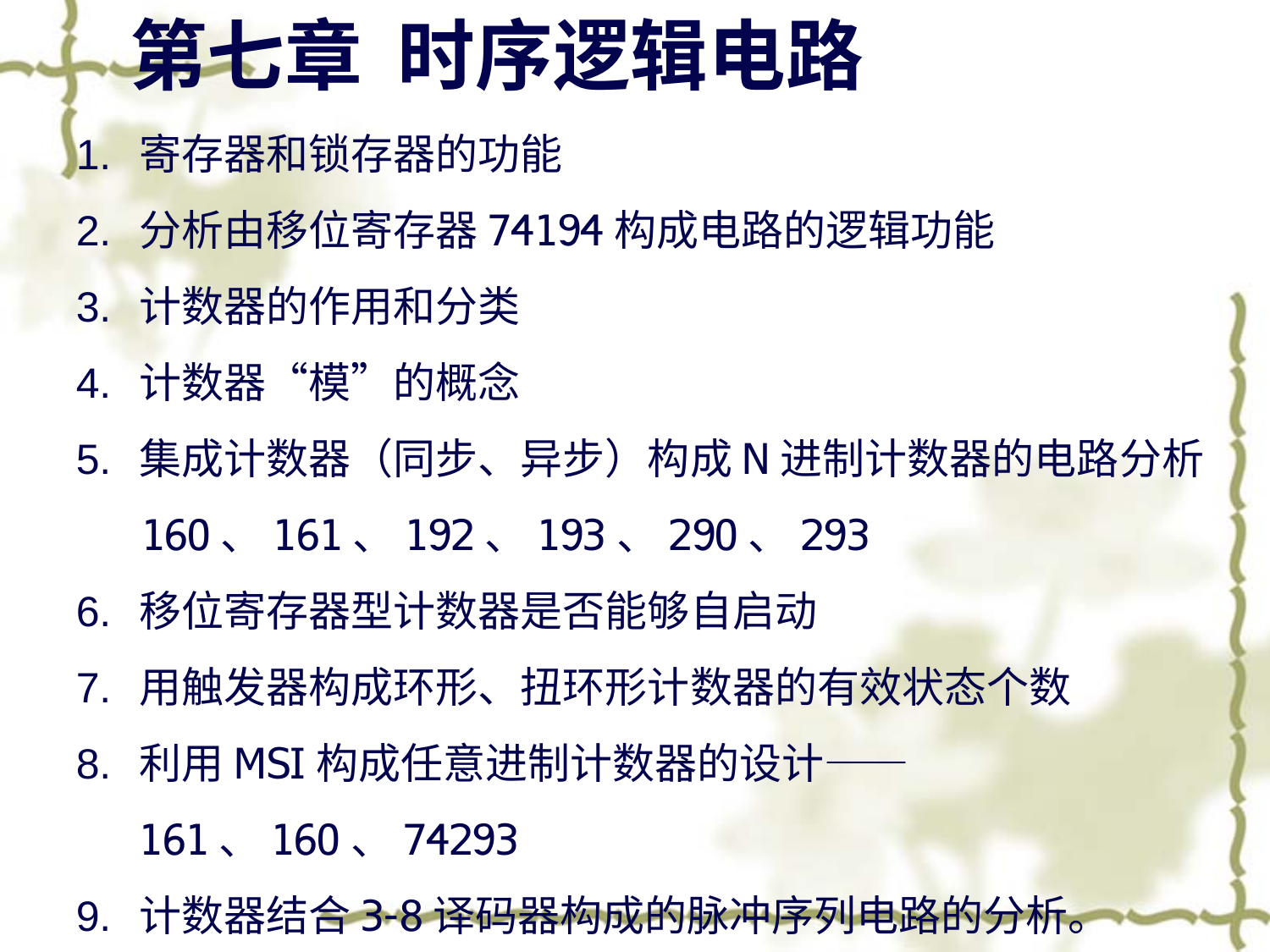

# 第七章  时序逻辑电路
寄存器和锁存器的功能
分析由移位寄存器74194构成电路的逻辑功能
计数器的作用和分类
计数器“模”的概念
集成计数器（同步、异步）构成N进制计数器的电路分析
     160、161、192、193、290、293
移位寄存器型计数器是否能够自启动
用触发器构成环形、扭环形计数器的有效状态个数
利用MSI构成任意进制计数器的设计——161、160、74293
计数器结合3-8译码器构成的脉冲序列电路的分析。
中规模集成电路构成的时序逻辑电路的分析和设计